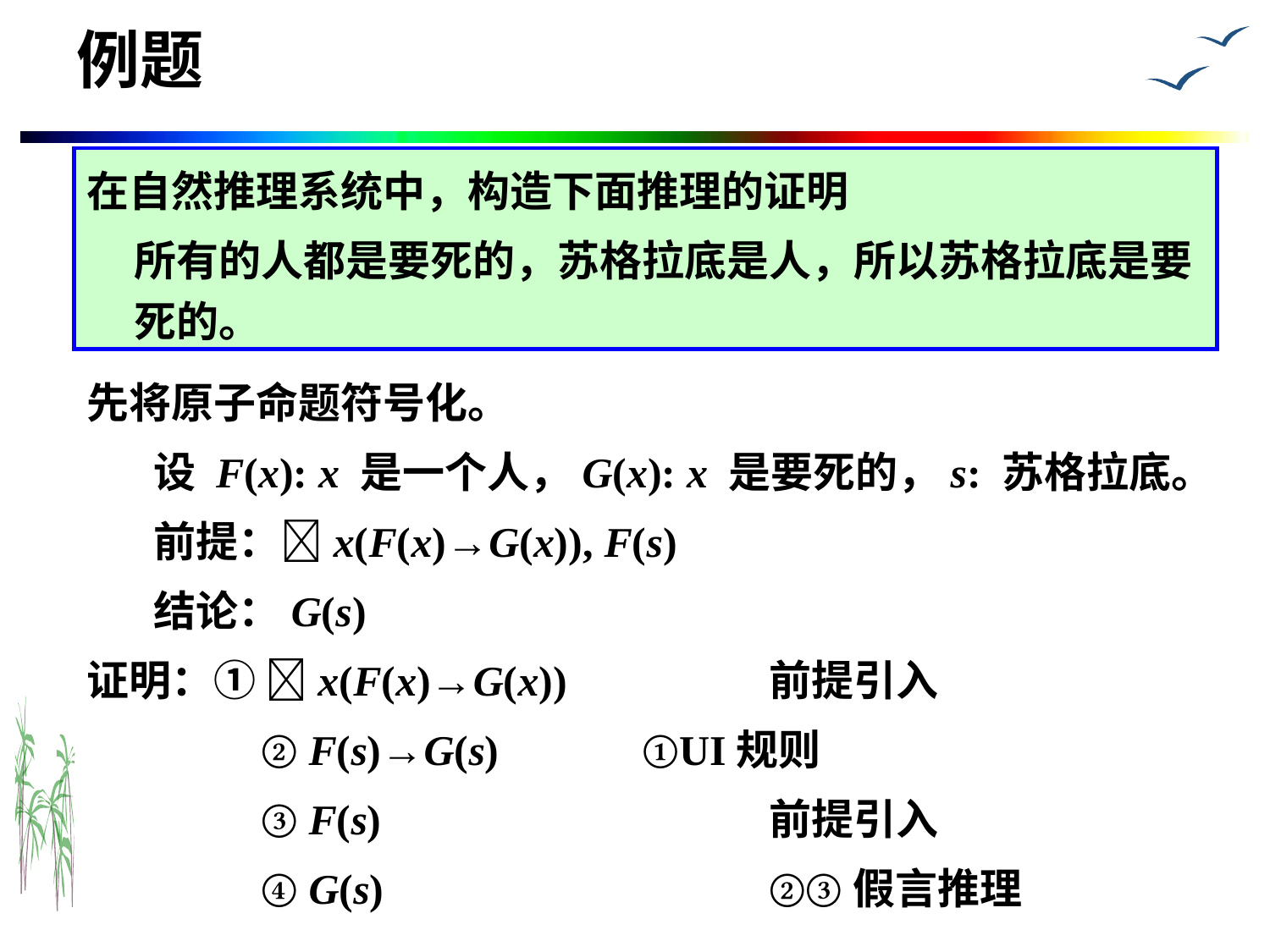

# 例题
在自然推理系统中，构造下面推理的证明
	所有的人都是要死的，苏格拉底是人，所以苏格拉底是要死的。
先将原子命题符号化。
	 设 F(x): x 是一个人，G(x): x 是要死的，s: 苏格拉底。
   	 前提：∀x(F(x)→G(x)), F(s)
      结论：G(s)
证明：① ∀x(F(x)→G(x))		前提引入
   		② F(s)→G(s) 		①UI规则
   		③ F(s)			 	前提引入
   		④ G(s) 		     	②③假言推理